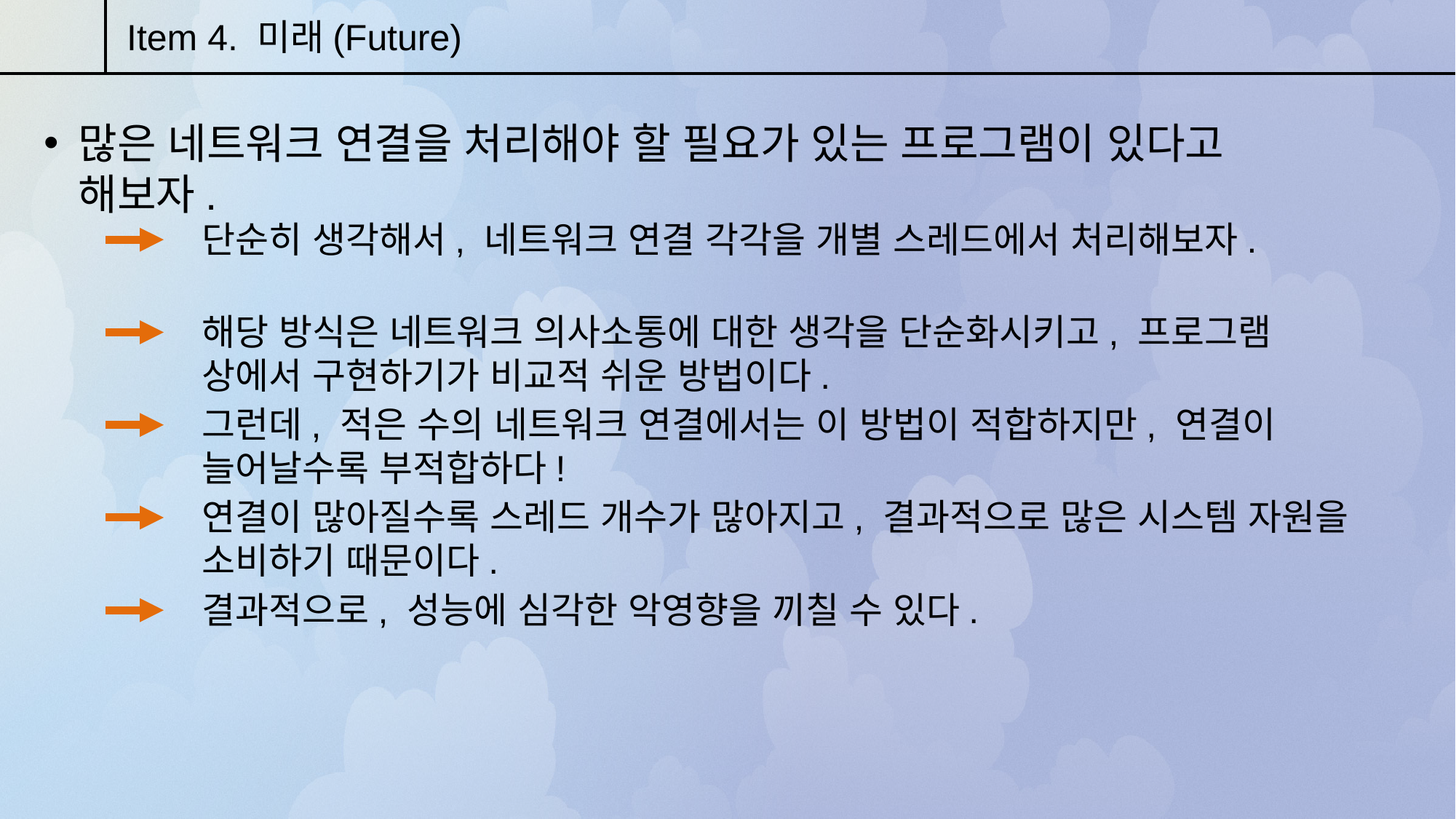

Item 4. 미래(Future)
많은 네트워크 연결을 처리해야 할 필요가 있는 프로그램이 있다고 해보자.
단순히 생각해서, 네트워크 연결 각각을 개별 스레드에서 처리해보자.
해당 방식은 네트워크 의사소통에 대한 생각을 단순화시키고, 프로그램 상에서 구현하기가 비교적 쉬운 방법이다.
그런데, 적은 수의 네트워크 연결에서는 이 방법이 적합하지만, 연결이 늘어날수록 부적합하다!
연결이 많아질수록 스레드 개수가 많아지고, 결과적으로 많은 시스템 자원을 소비하기 때문이다.
결과적으로, 성능에 심각한 악영향을 끼칠 수 있다.